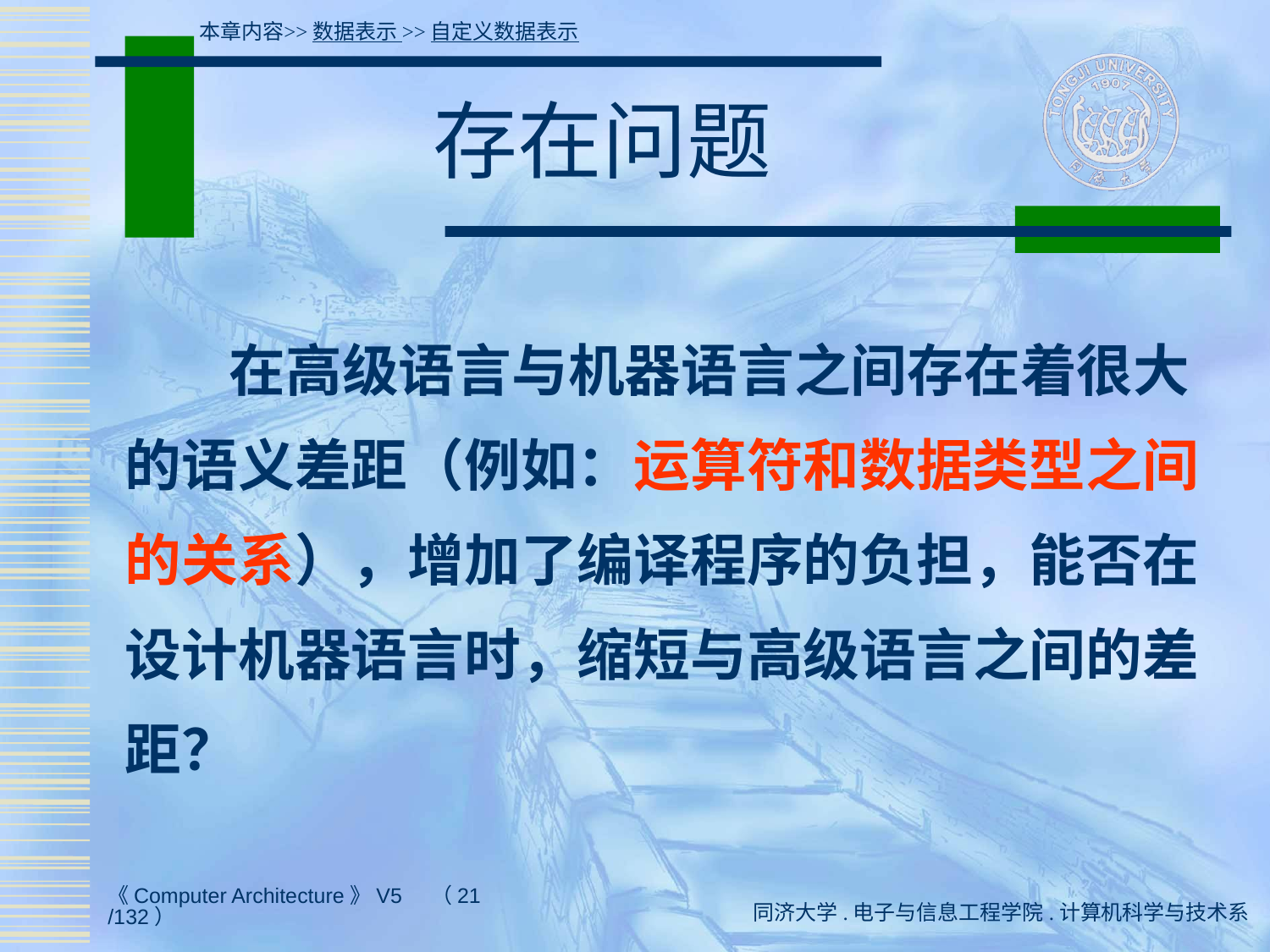

本章内容>>数据表示 >>自定义数据表示
# 存在问题
       在高级语言与机器语言之间存在着很大的语义差距（例如：运算符和数据类型之间的关系），增加了编译程序的负担，能否在设计机器语言时，缩短与高级语言之间的差距？